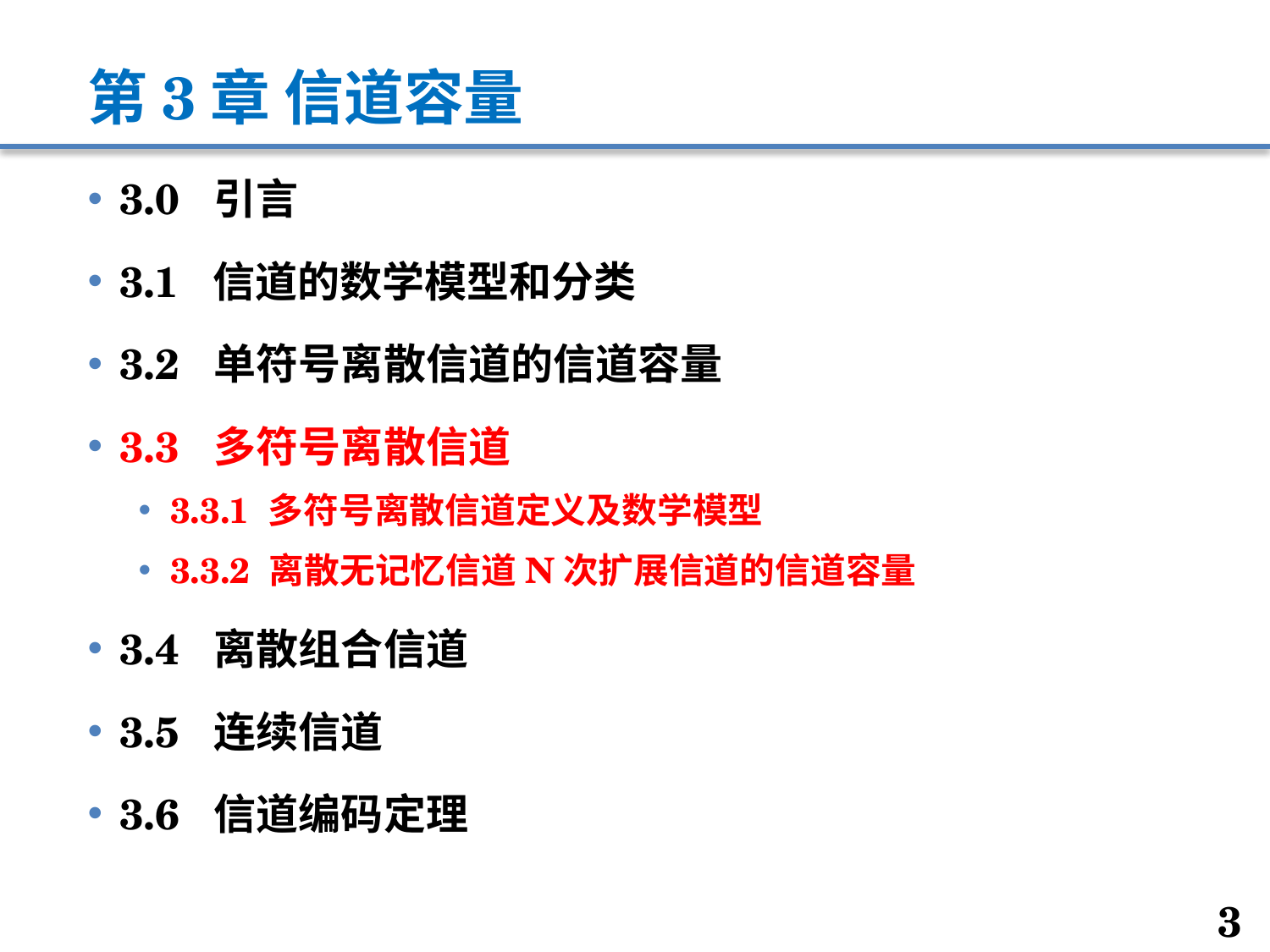

# 第3章 信道容量
3.0  引言
3.1  信道的数学模型和分类
3.2  单符号离散信道的信道容量
3.3  多符号离散信道
3.3.1 多符号离散信道定义及数学模型
3.3.2 离散无记忆信道N次扩展信道的信道容量
3.4  离散组合信道
3.5  连续信道
3.6  信道编码定理
3